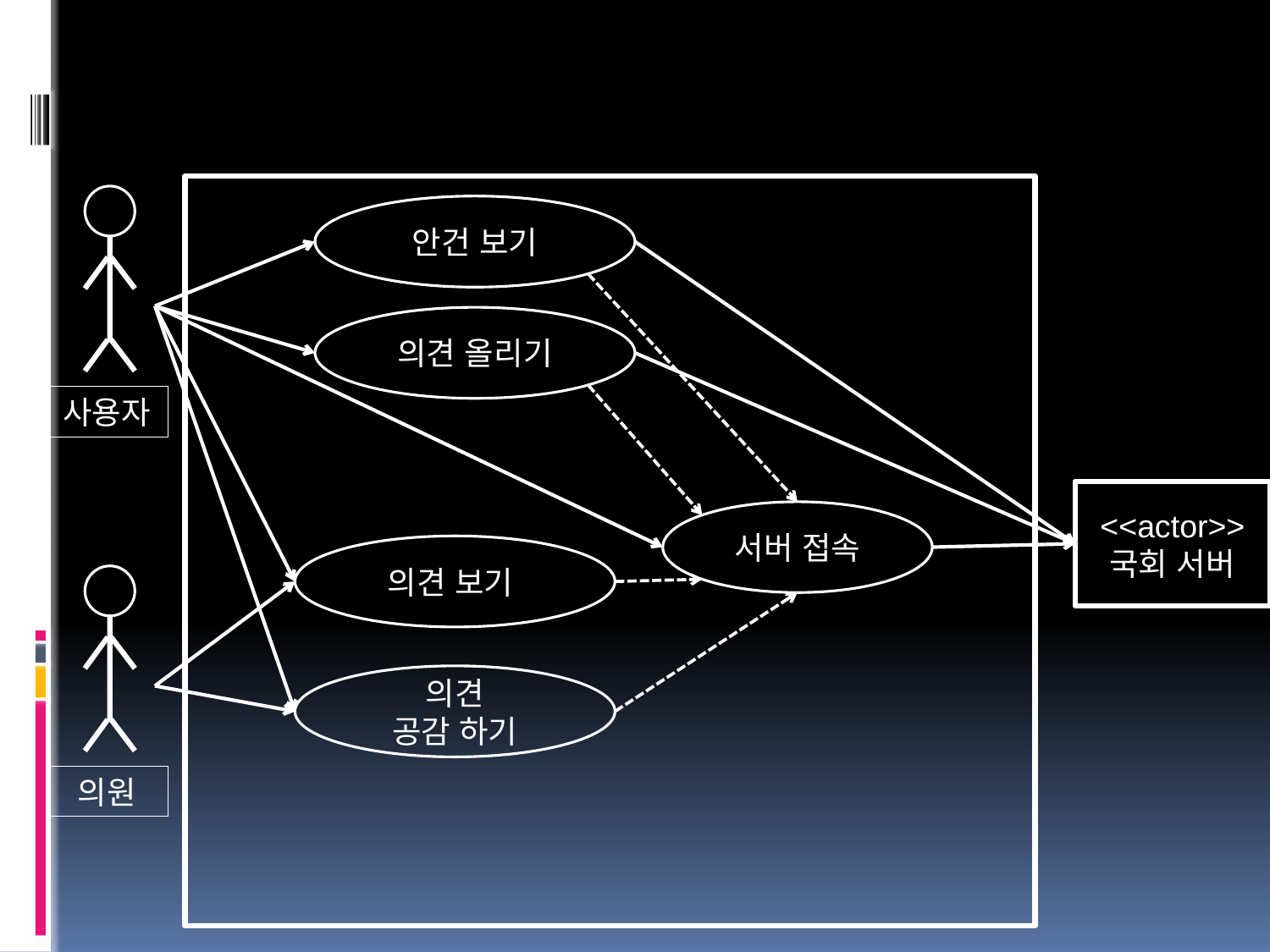

안건 보기
의견 올리기
사용자
<<actor>>
국회 서버
서버 접속
의견 보기

의견
공감 하기
의원